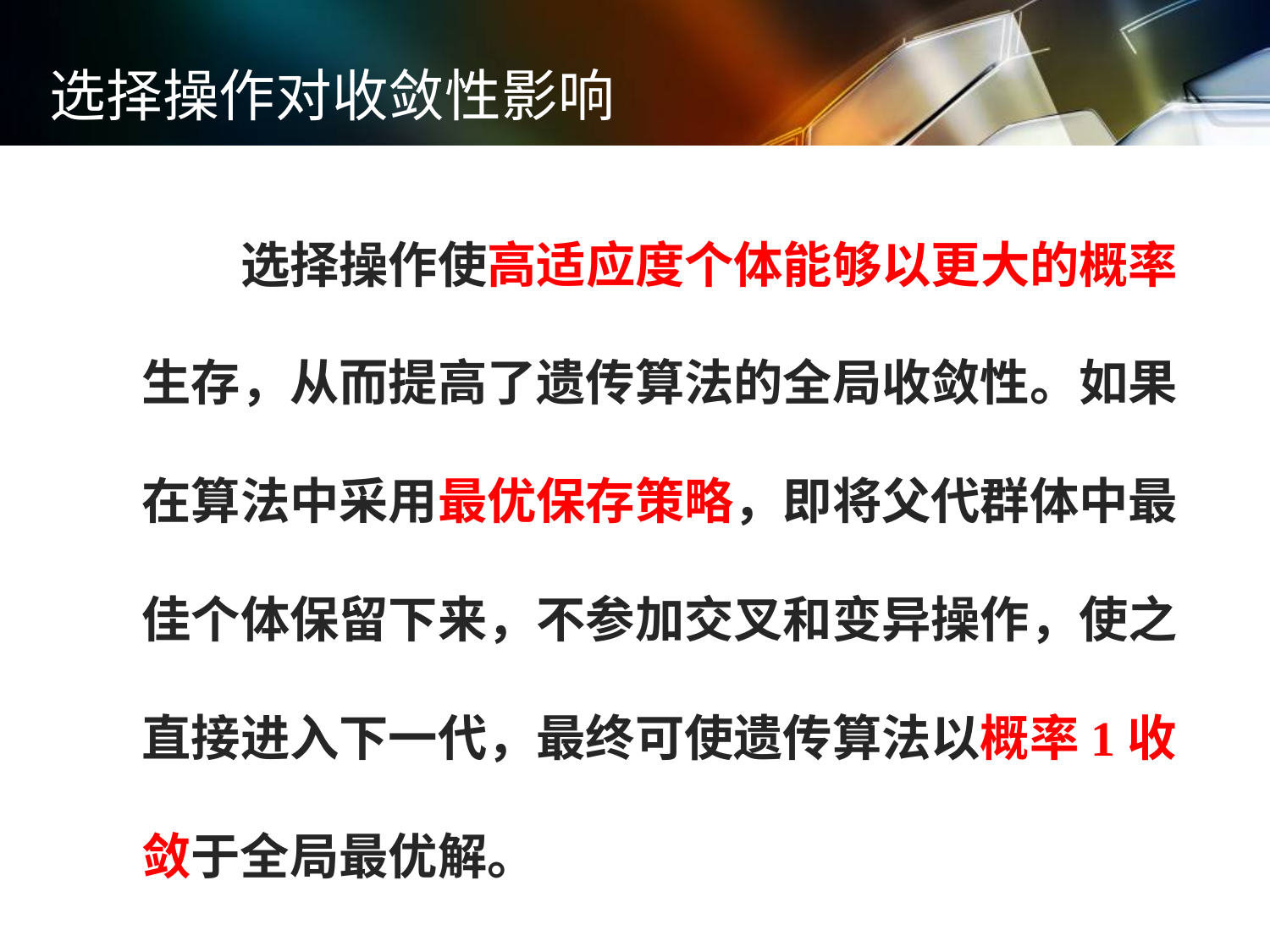

选择操作对收敛性影响
            选择操作使高适应度个体能够以更大的概率生存，从而提高了遗传算法的全局收敛性。如果在算法中采用最优保存策略，即将父代群体中最佳个体保留下来，不参加交叉和变异操作，使之直接进入下一代，最终可使遗传算法以概率1收敛于全局最优解。